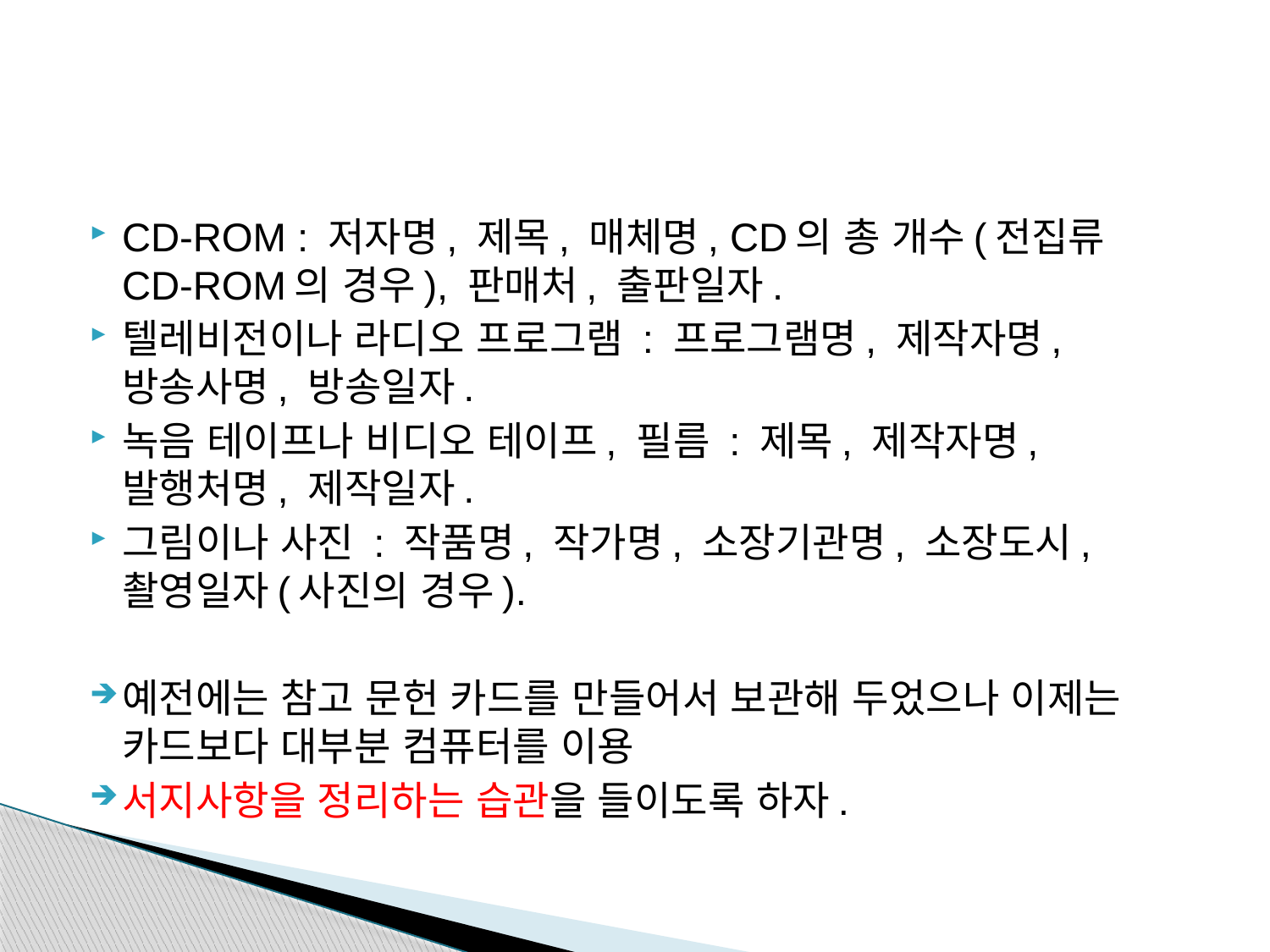

#
CD-ROM : 저자명, 제목, 매체명, CD의 총 개수(전집류 CD-ROM의 경우), 판매처, 출판일자.
텔레비전이나 라디오 프로그램 : 프로그램명, 제작자명, 방송사명, 방송일자.
녹음 테이프나 비디오 테이프, 필름 : 제목, 제작자명, 발행처명, 제작일자.
그림이나 사진 : 작품명, 작가명, 소장기관명, 소장도시, 촬영일자(사진의 경우).

예전에는 참고 문헌 카드를 만들어서 보관해 두었으나 이제는 카드보다 대부분 컴퓨터를 이용
서지사항을 정리하는 습관을 들이도록 하자.